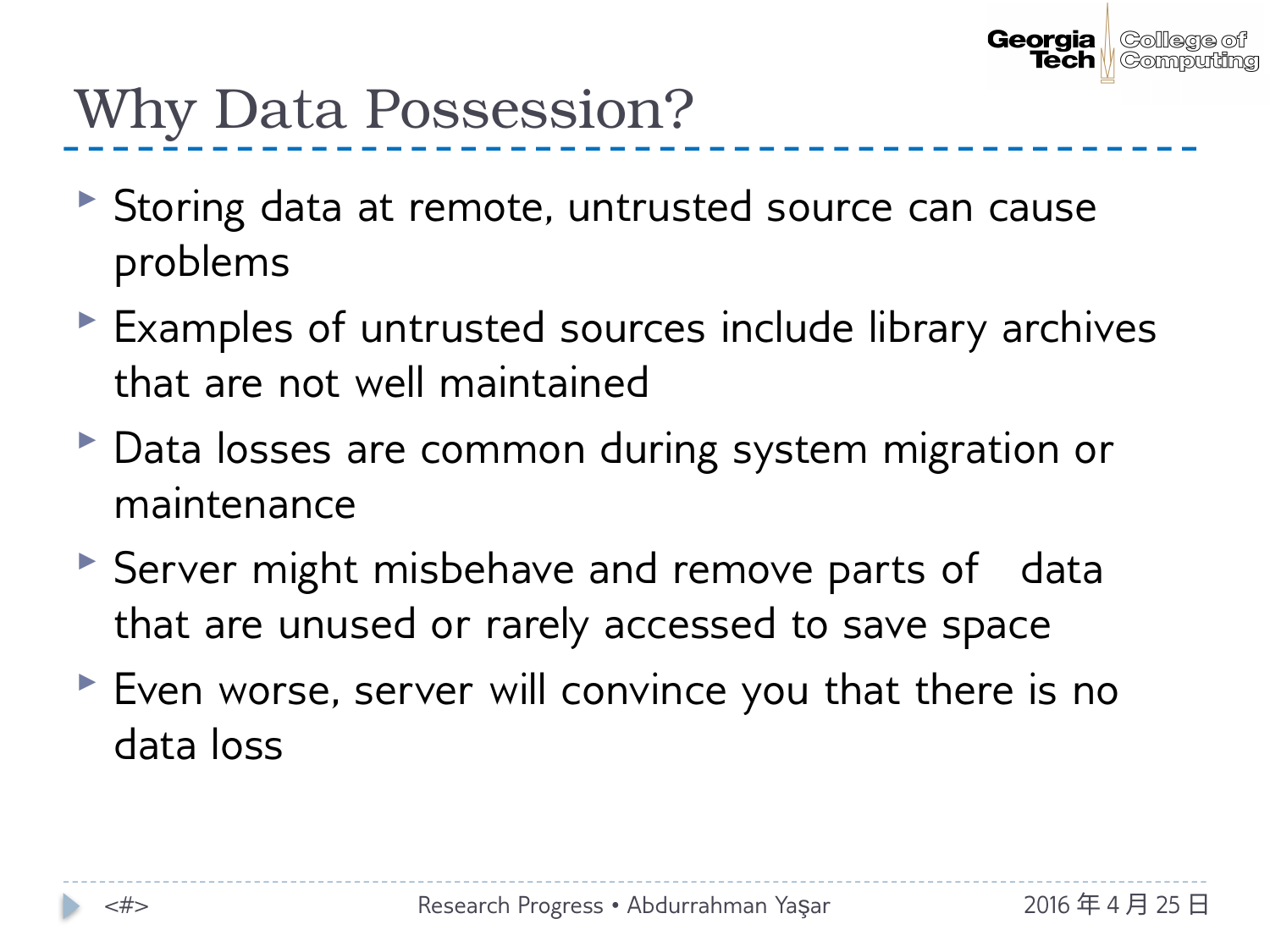

# Why Data Possession?
Storing data at remote, untrusted source can cause problems
Examples of untrusted sources include library archives that are not well maintained
Data losses are common during system migration or maintenance
Server might misbehave and remove parts of   data that are unused or rarely accessed to save space
Even worse, server will convince you that there is no data loss
 <#>
Research Progress • Abdurrahman Yaşar
2016年4月25日